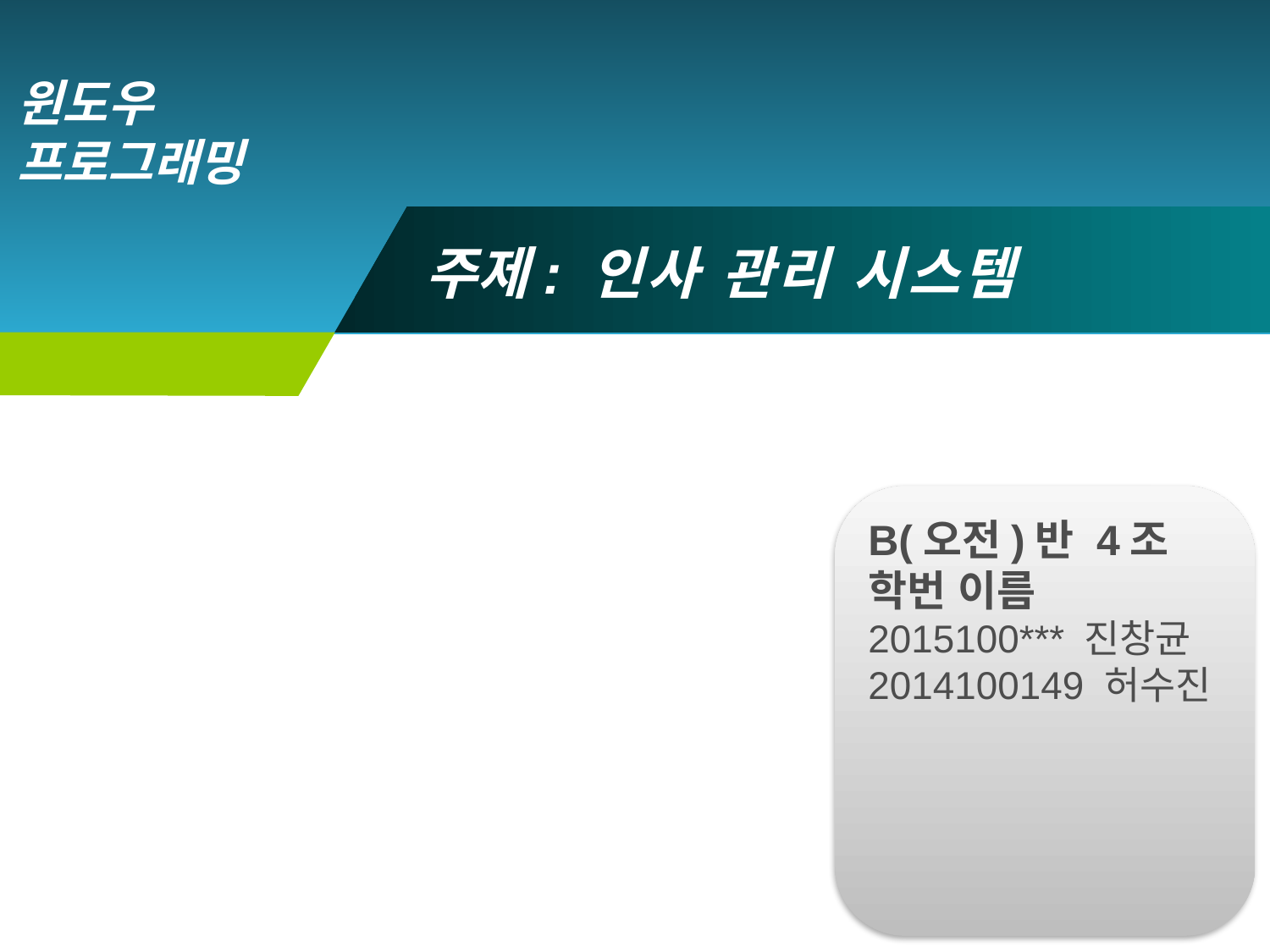

윈도우          프로그래밍
# 주제: 인사 관리 시스템

B(오전)반 4조
학번 이름
2015100*** 진창균
2014100149 허수진